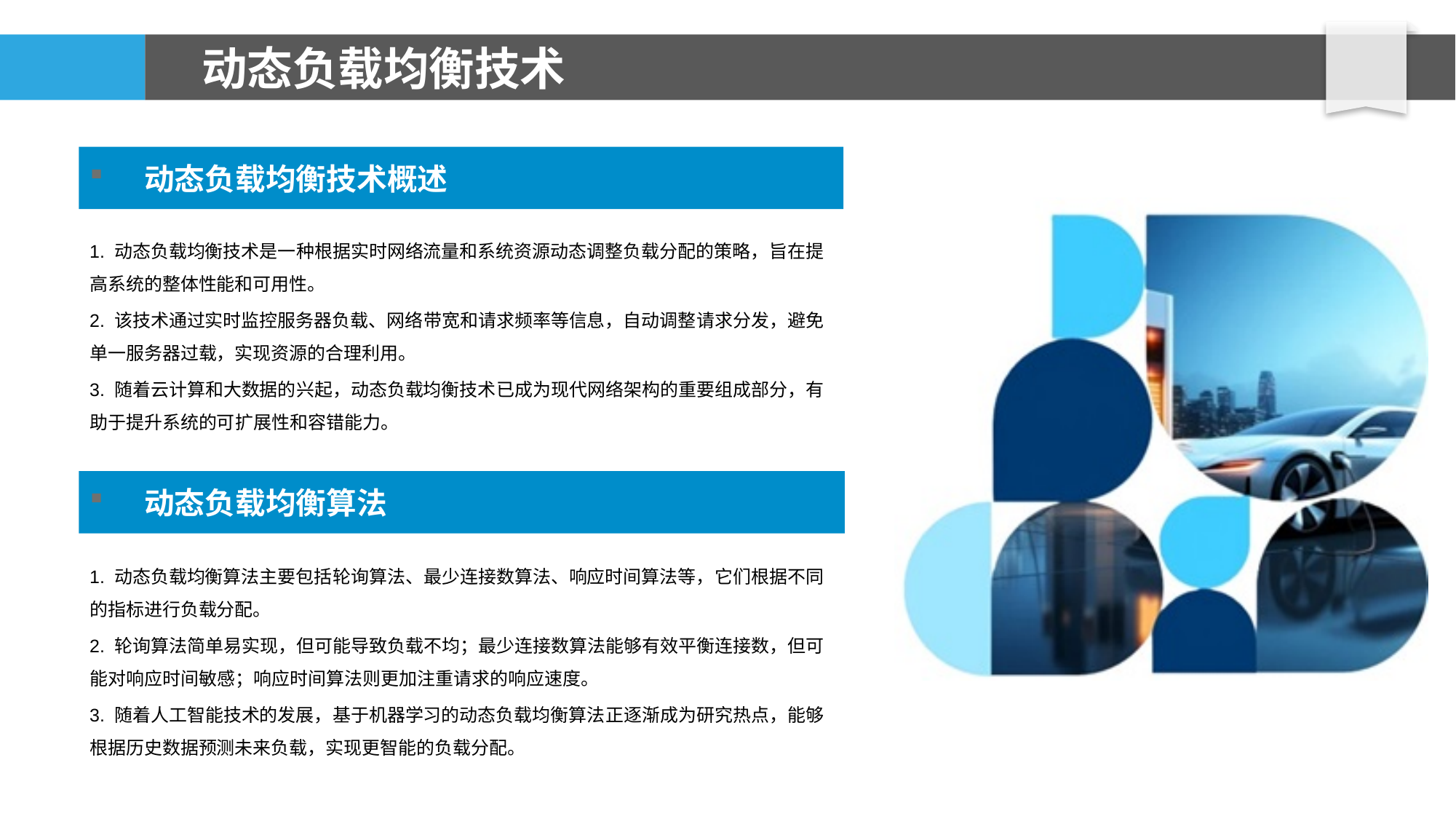

# 动态负载均衡技术
动态负载均衡技术概述
1. 动态负载均衡技术是一种根据实时网络流量和系统资源动态调整负载分配的策略，旨在提高系统的整体性能和可用性。
2. 该技术通过实时监控服务器负载、网络带宽和请求频率等信息，自动调整请求分发，避免单一服务器过载，实现资源的合理利用。
3. 随着云计算和大数据的兴起，动态负载均衡技术已成为现代网络架构的重要组成部分，有助于提升系统的可扩展性和容错能力。
动态负载均衡算法
1. 动态负载均衡算法主要包括轮询算法、最少连接数算法、响应时间算法等，它们根据不同的指标进行负载分配。
2. 轮询算法简单易实现，但可能导致负载不均；最少连接数算法能够有效平衡连接数，但可能对响应时间敏感；响应时间算法则更加注重请求的响应速度。
3. 随着人工智能技术的发展，基于机器学习的动态负载均衡算法正逐渐成为研究热点，能够根据历史数据预测未来负载，实现更智能的负载分配。